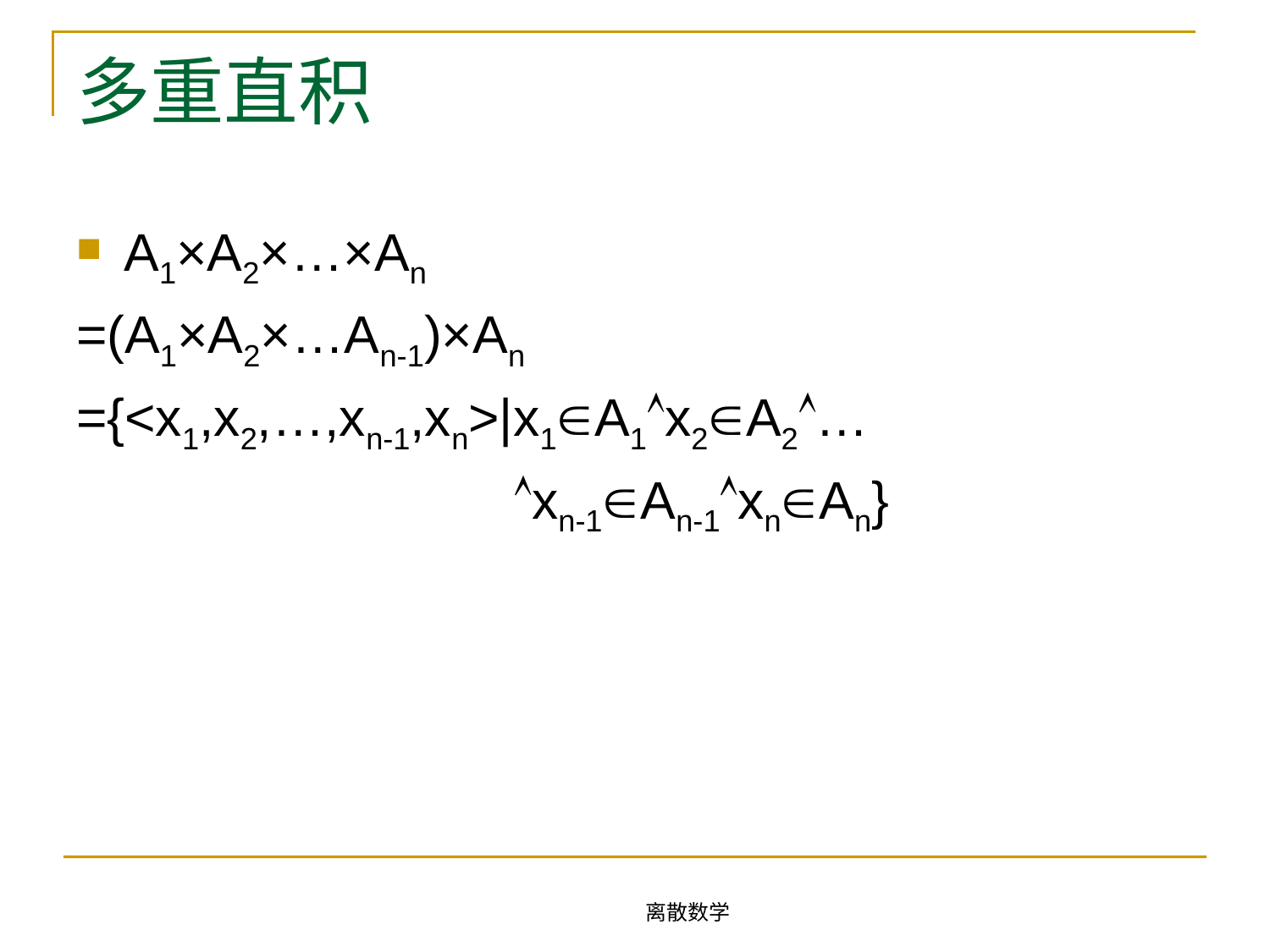

# 多重直积
A1×A2×…×An
=(A1×A2×…An-1)×An
={<x1,x2,…,xn-1,xn>|x1∈A1∧x2∈A2∧…
                              ∧xn-1∈An-1∧xn∈An}

离散数学
42